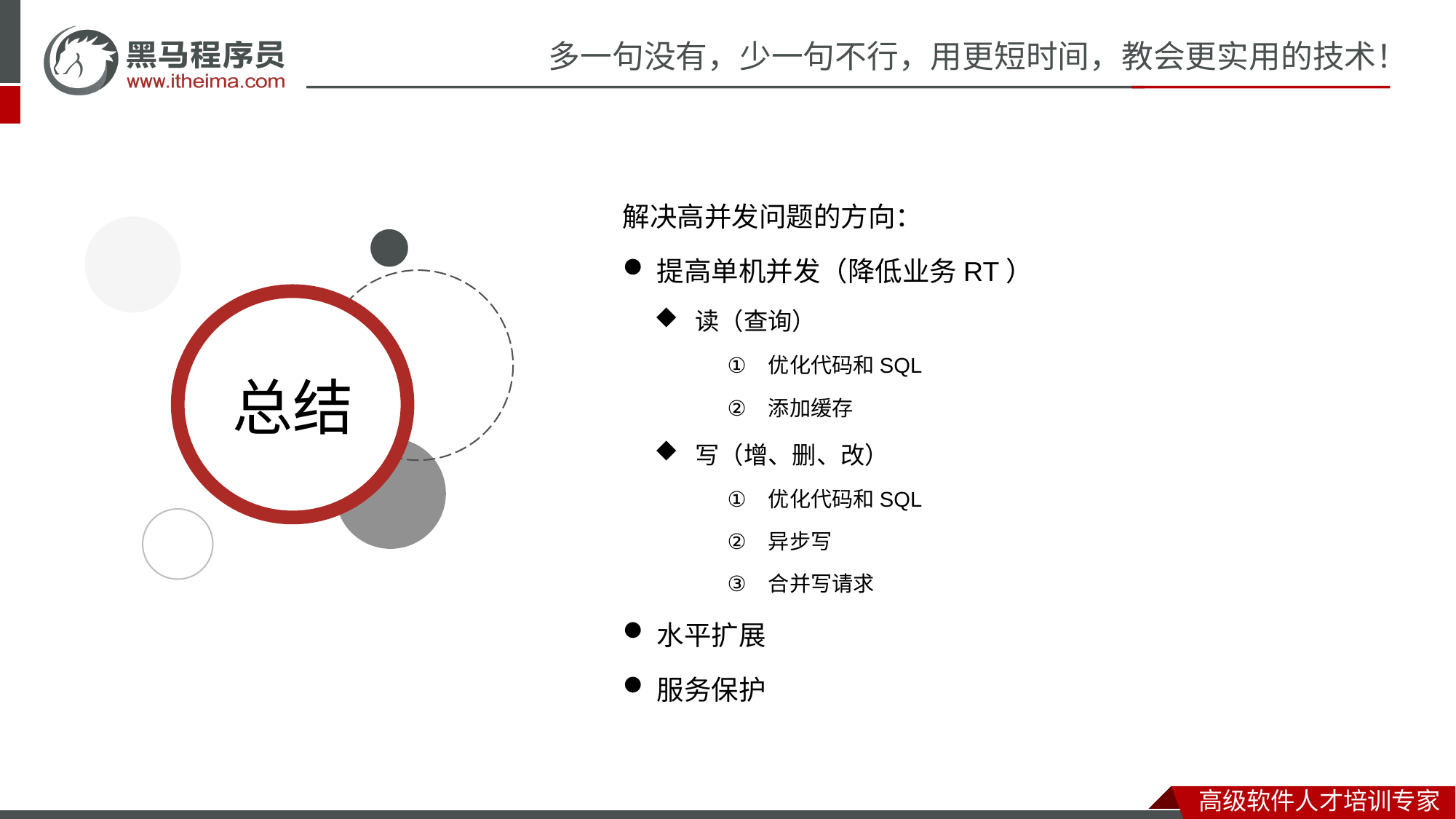

解决高并发问题的方向：
提高单机并发（降低业务RT）
读（查询）
优化代码和SQL
添加缓存
写（增、删、改）
优化代码和SQL
异步写
合并写请求
水平扩展
服务保护